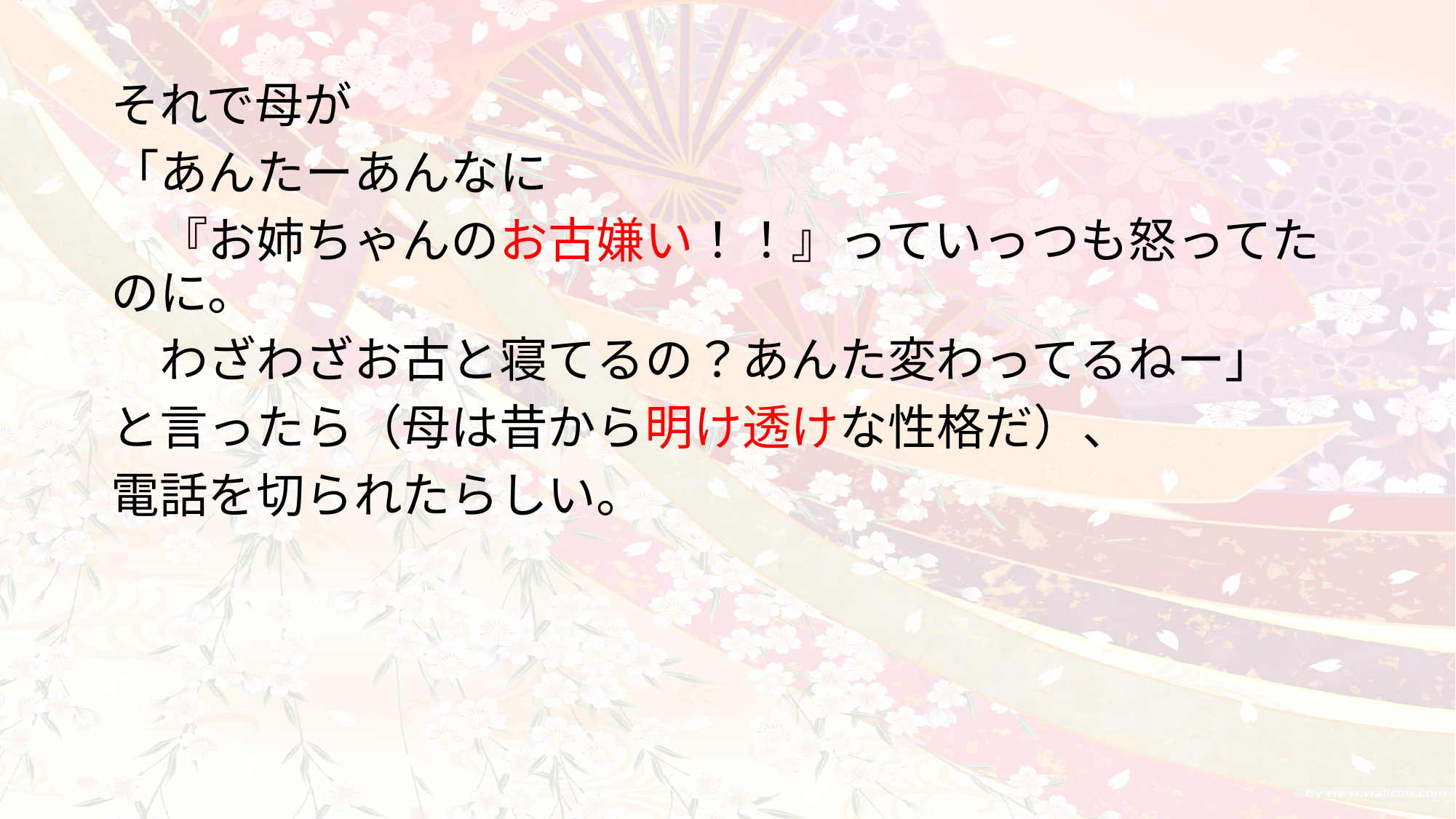

それで母が
「あんたーあんなに
　『お姉ちゃんのお古嫌い！！』っていっつも怒ってたのに。
　わざわざお古と寝てるの？あんた変わってるねー」
と言ったら（母は昔から明け透けな性格だ）、
電話を切られたらしい。